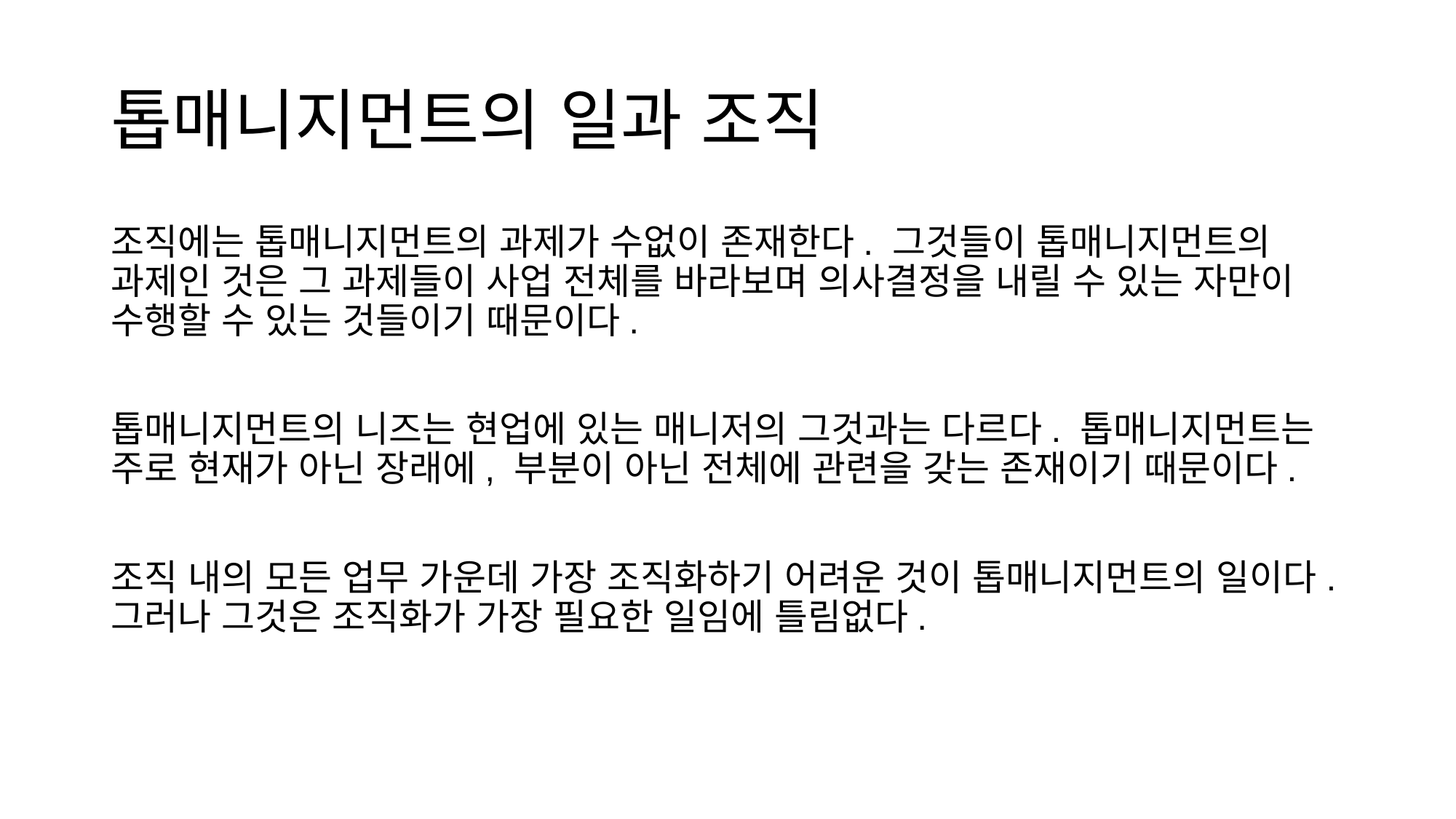

# 톱매니지먼트의 일과 조직
조직에는 톱매니지먼트의 과제가 수없이 존재한다. 그것들이 톱매니지먼트의 과제인 것은 그 과제들이 사업 전체를 바라보며 의사결정을 내릴 수 있는 자만이 수행할 수 있는 것들이기 때문이다.

톱매니지먼트의 니즈는 현업에 있는 매니저의 그것과는 다르다. 톱매니지먼트는 주로 현재가 아닌 장래에, 부분이 아닌 전체에 관련을 갖는 존재이기 때문이다.

조직 내의 모든 업무 가운데 가장 조직화하기 어려운 것이 톱매니지먼트의 일이다. 그러나 그것은 조직화가 가장 필요한 일임에 틀림없다.